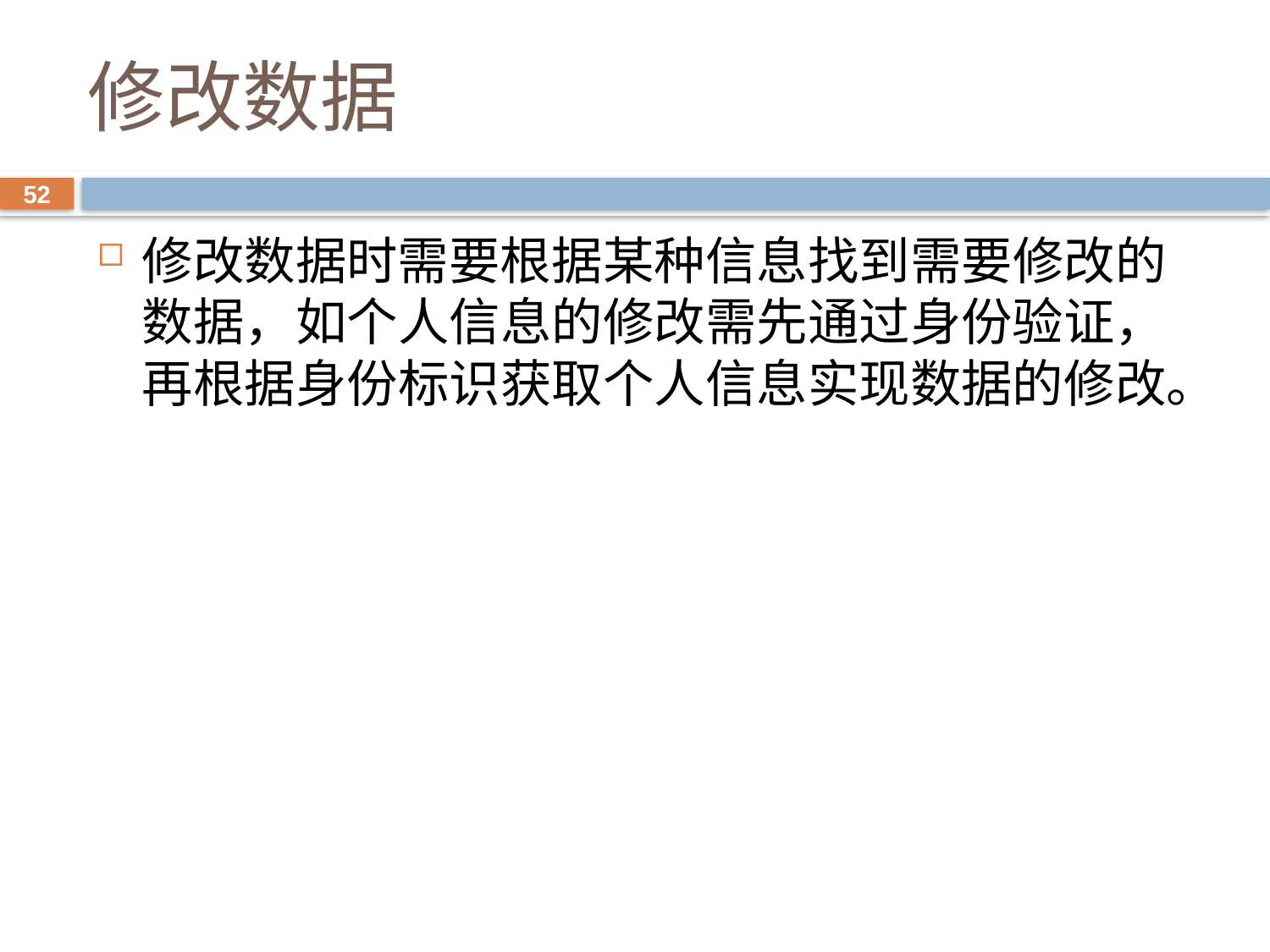

# 修改数据
52
修改数据时需要根据某种信息找到需要修改的数据，如个人信息的修改需先通过身份验证，再根据身份标识获取个人信息实现数据的修改。